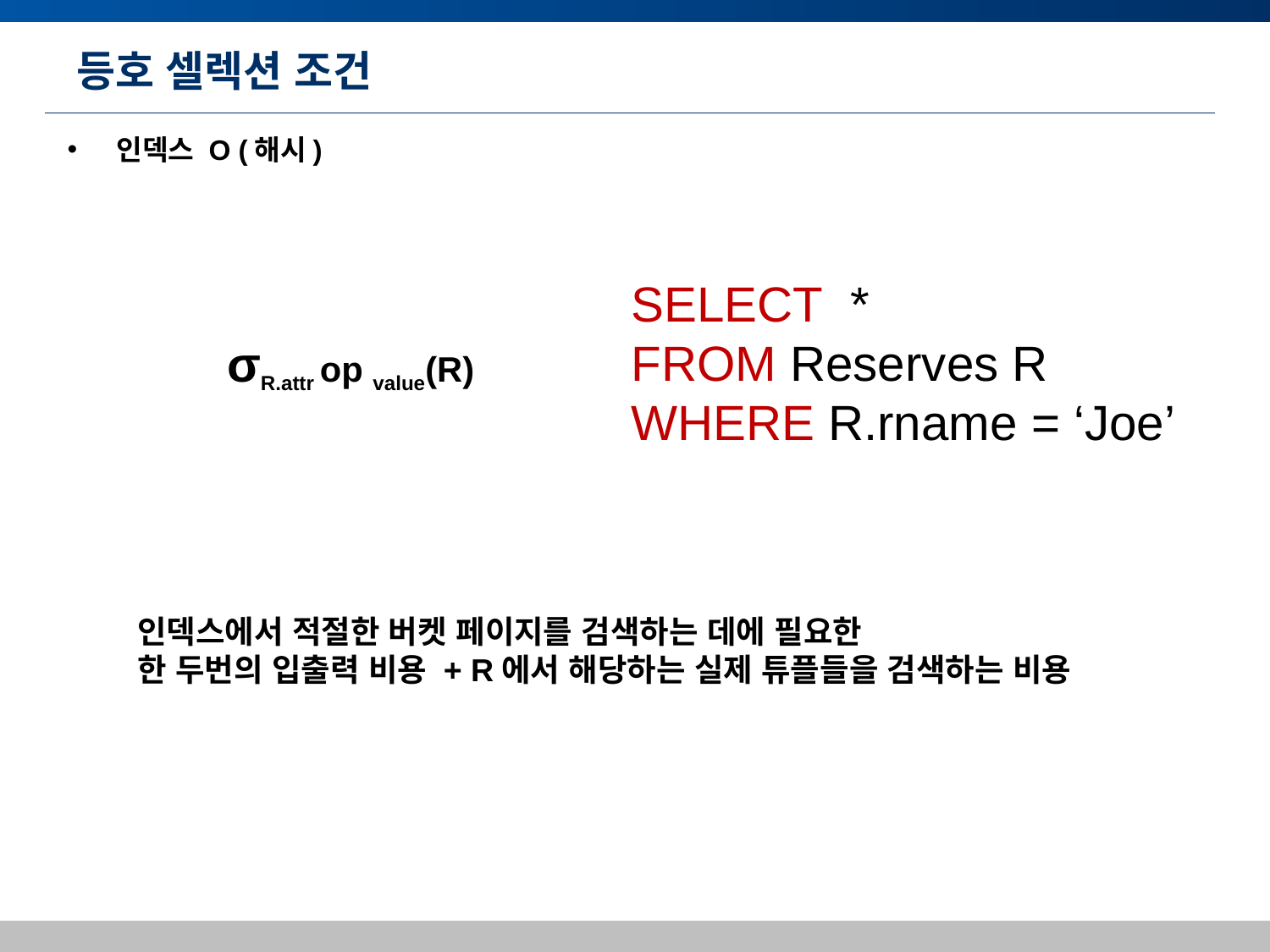

# 등호 셀렉션 조건
  인덱스 O (해시)
SELECT  *
FROM Reserves R
WHERE R.rname = ‘Joe’
σR.attr op value(R)
인덱스에서 적절한 버켓 페이지를 검색하는 데에 필요한
한 두번의 입출력 비용 + R에서 해당하는 실제 튜플들을 검색하는 비용